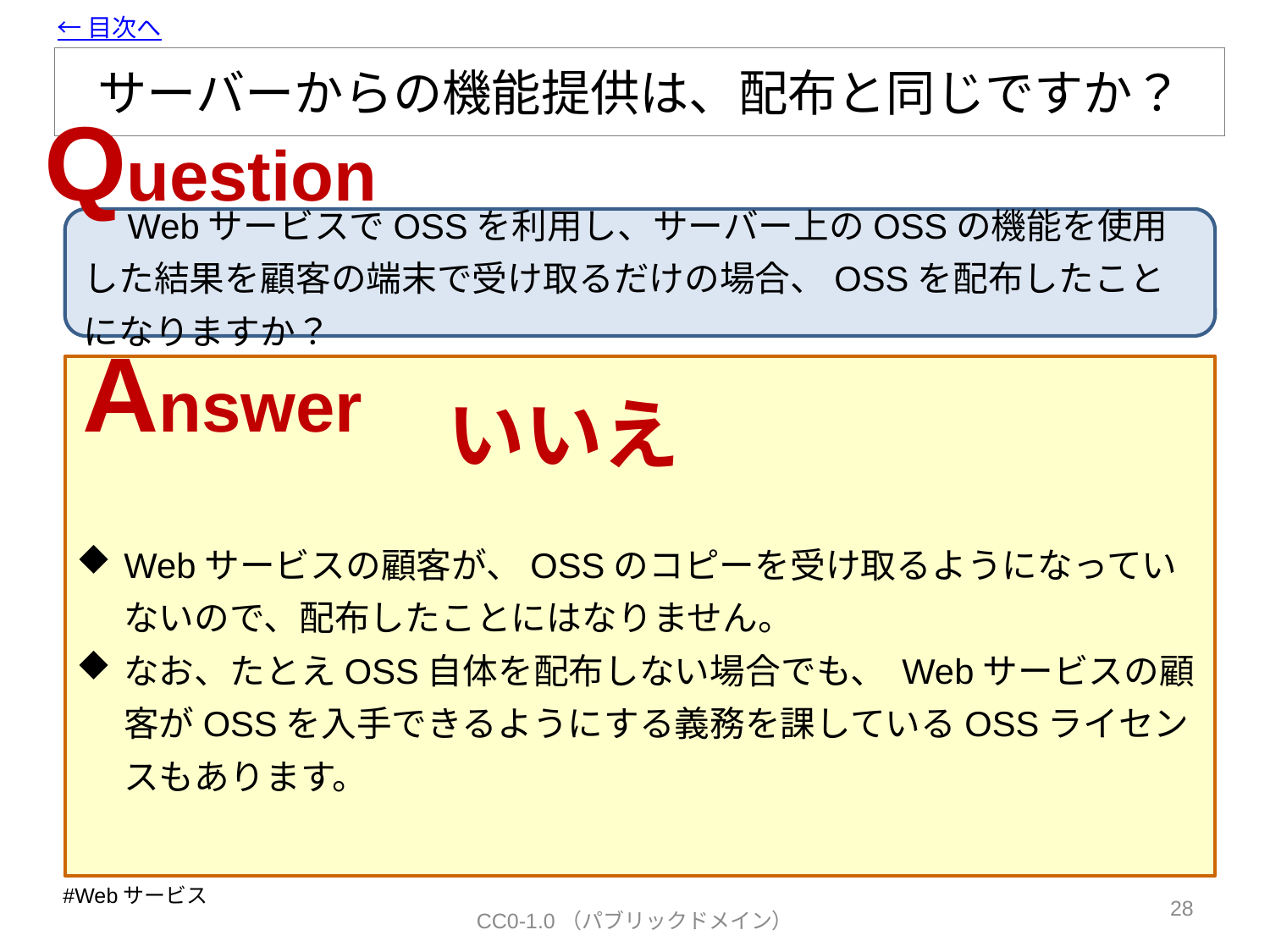

← 目次へ
# サーバーからの機能提供は、配布と同じですか？
Question
　WebサービスでOSSを利用し、サーバー上のOSSの機能を使用した結果を顧客の端末で受け取るだけの場合、OSSを配布したことになりますか？
Answer

いいえ
Webサービスの顧客が、OSSのコピーを受け取るようになっていないので、配布したことにはなりません。
なお、たとえOSS自体を配布しない場合でも、 Webサービスの顧客がOSSを入手できるようにする義務を課しているOSSライセンスもあります。
#Webサービス
28
CC0-1.0（パブリックドメイン）